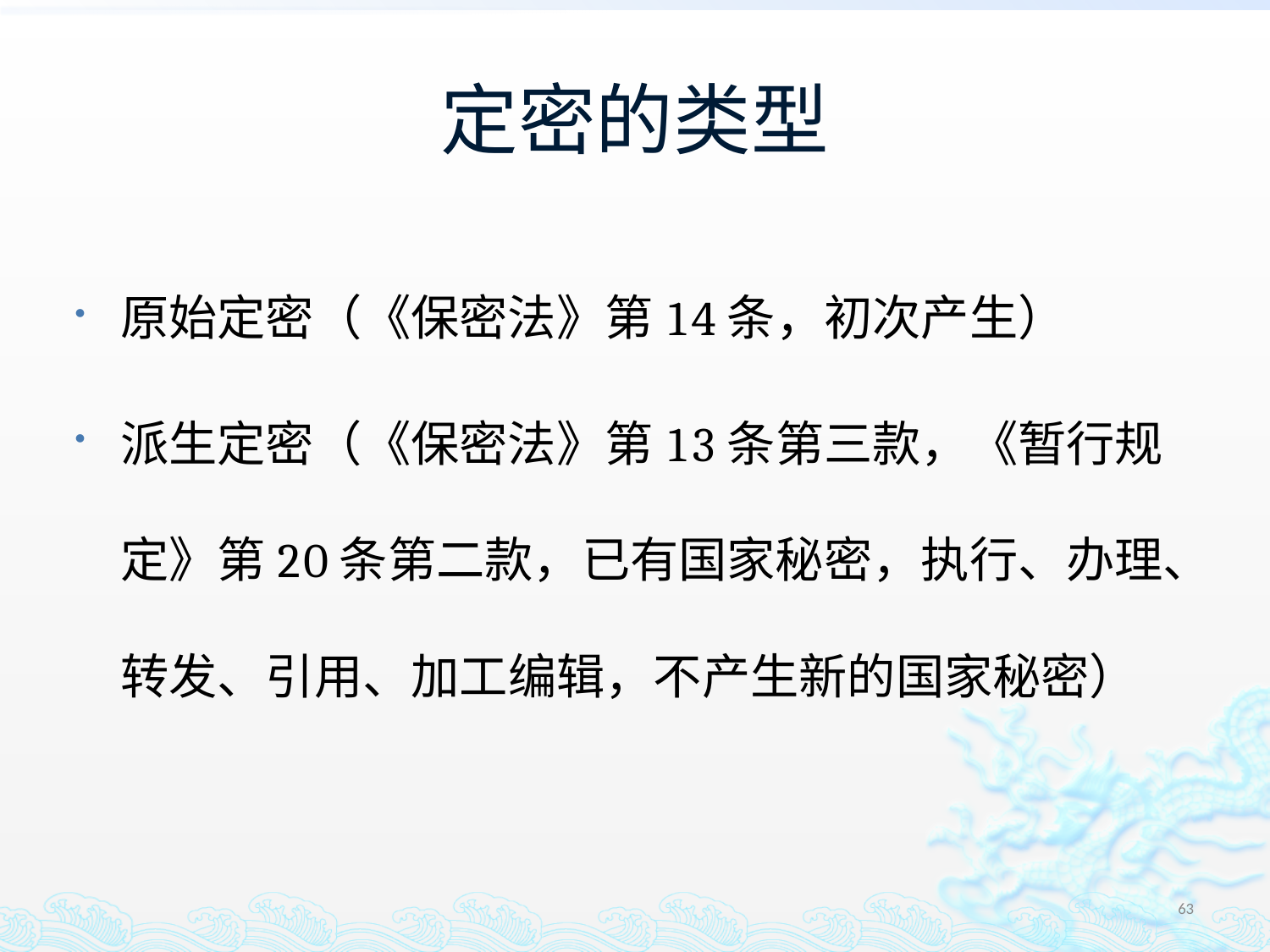

# 定密的类型
原始定密（《保密法》第14条，初次产生）
派生定密（《保密法》第13条第三款，《暂行规定》第20条第二款，已有国家秘密，执行、办理、转发、引用、加工编辑，不产生新的国家秘密）
63